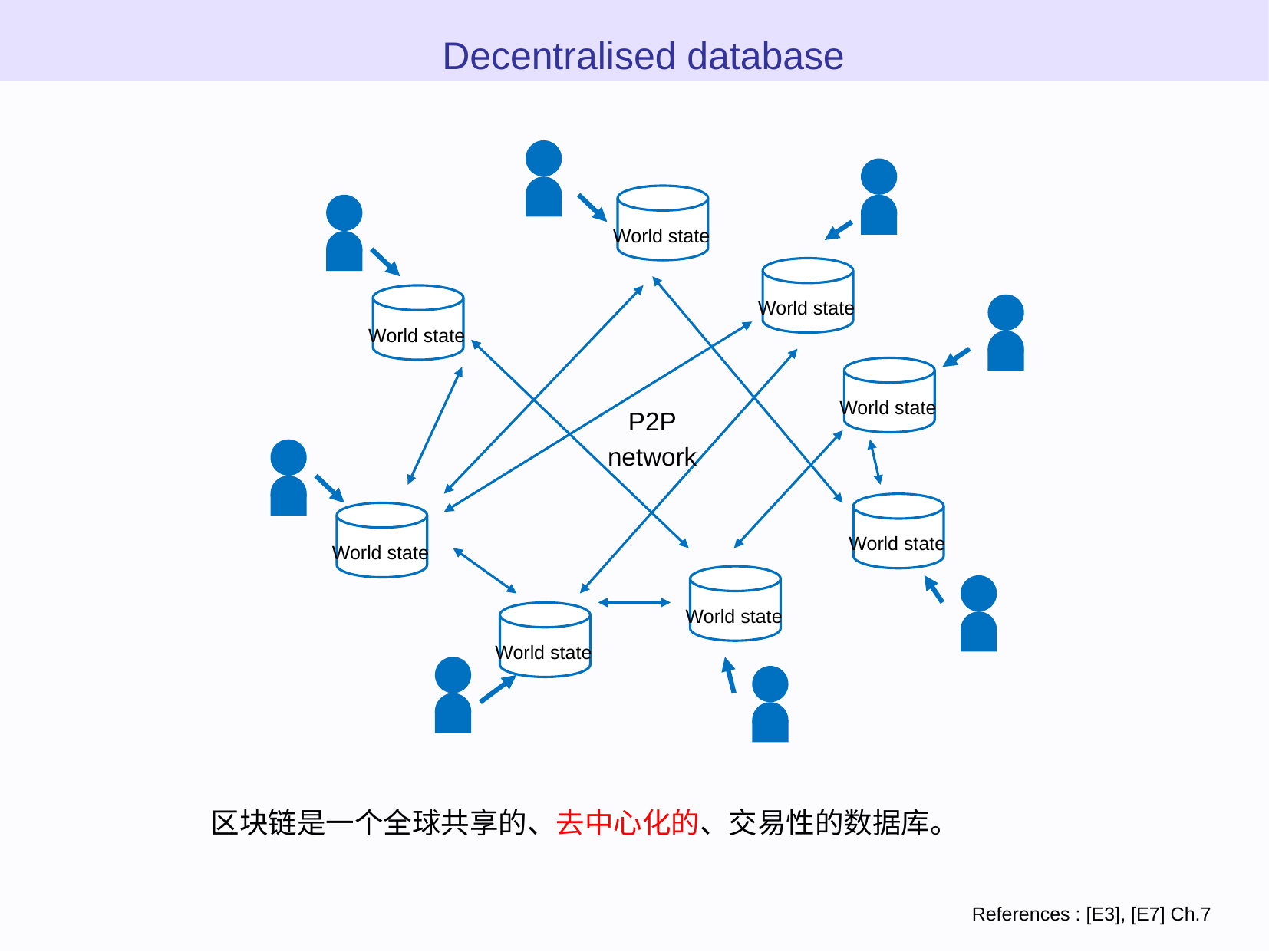

Decentralised database

World state

World state

World state

World state
P2P
network

World state

World state

World state

World state

区块链是一个全球共享的、去中心化的、交易性的数据库。
References : [E3], [E7] Ch.7